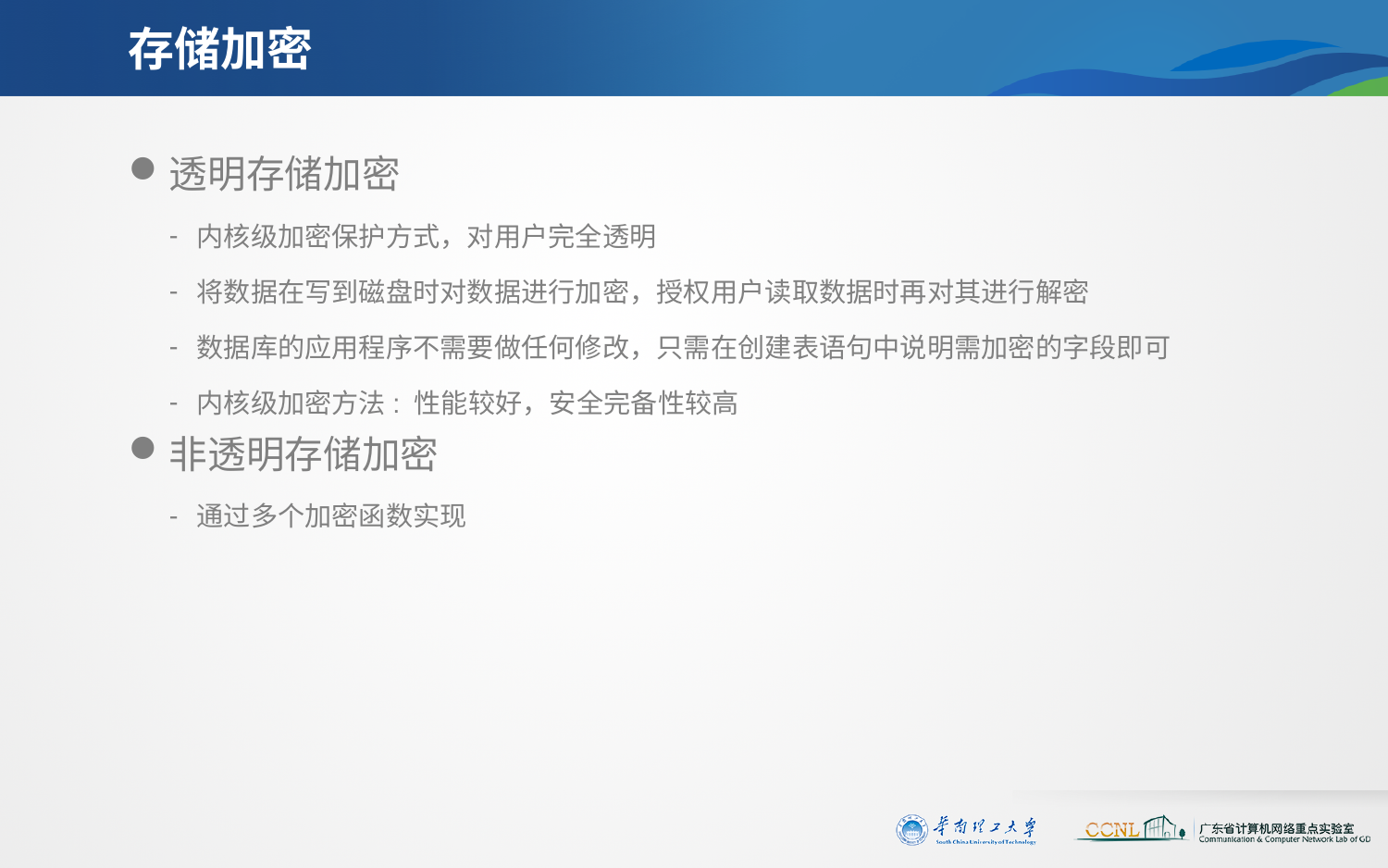

# 存储加密
透明存储加密
内核级加密保护方式，对用户完全透明
将数据在写到磁盘时对数据进行加密，授权用户读取数据时再对其进行解密
数据库的应用程序不需要做任何修改，只需在创建表语句中说明需加密的字段即可
内核级加密方法: 性能较好，安全完备性较高
非透明存储加密
通过多个加密函数实现